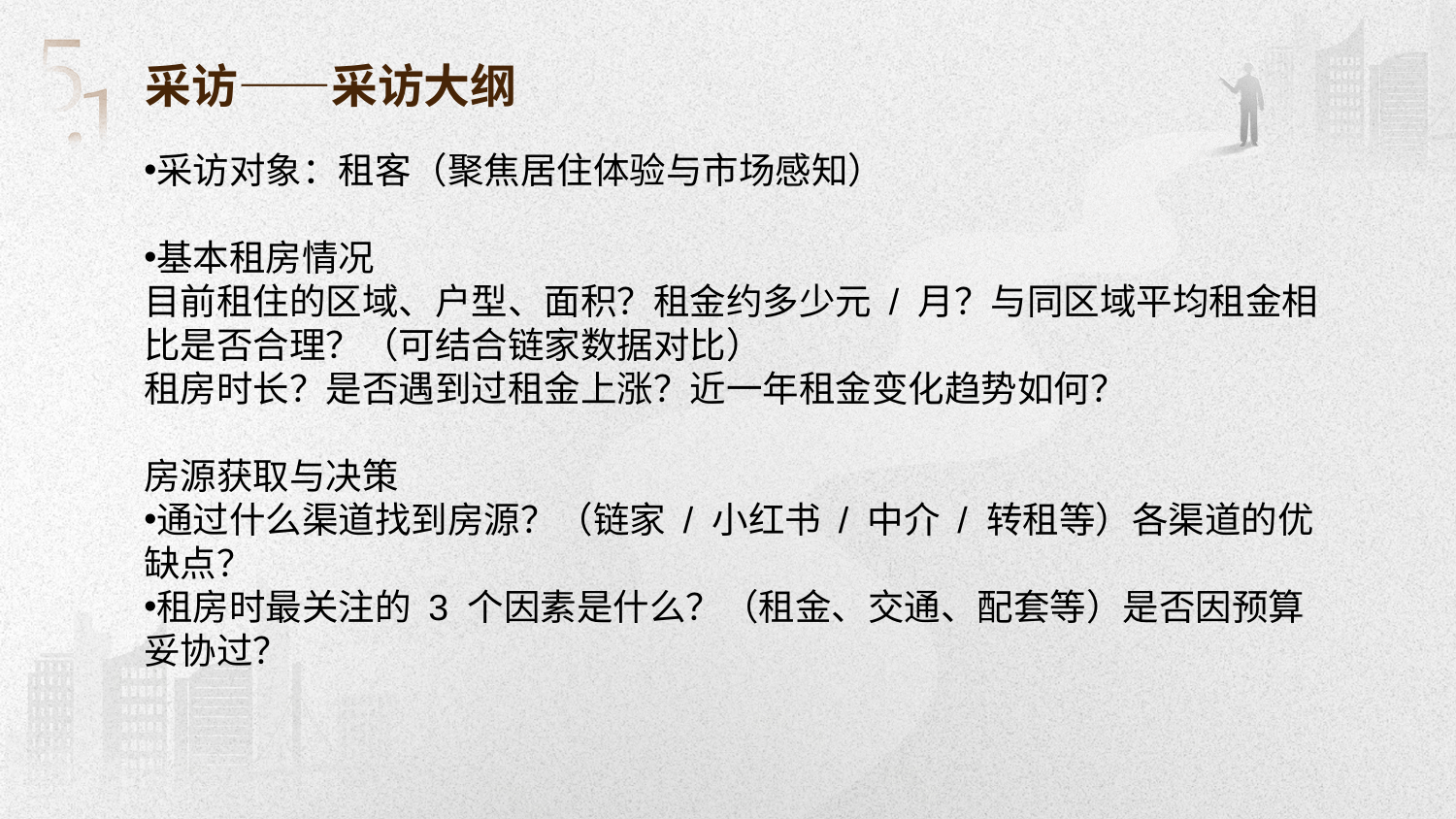

采访——采访大纲
采访对象：租客（聚焦居住体验与市场感知）

基本租房情况
目前租住的区域、户型、面积？租金约多少元 / 月？与同区域平均租金相比是否合理？（可结合链家数据对比）
租房时长？是否遇到过租金上涨？近一年租金变化趋势如何？

房源获取与决策
通过什么渠道找到房源？（链家 / 小红书 / 中介 / 转租等）各渠道的优缺点？
租房时最关注的 3 个因素是什么？（租金、交通、配套等）是否因预算妥协过？